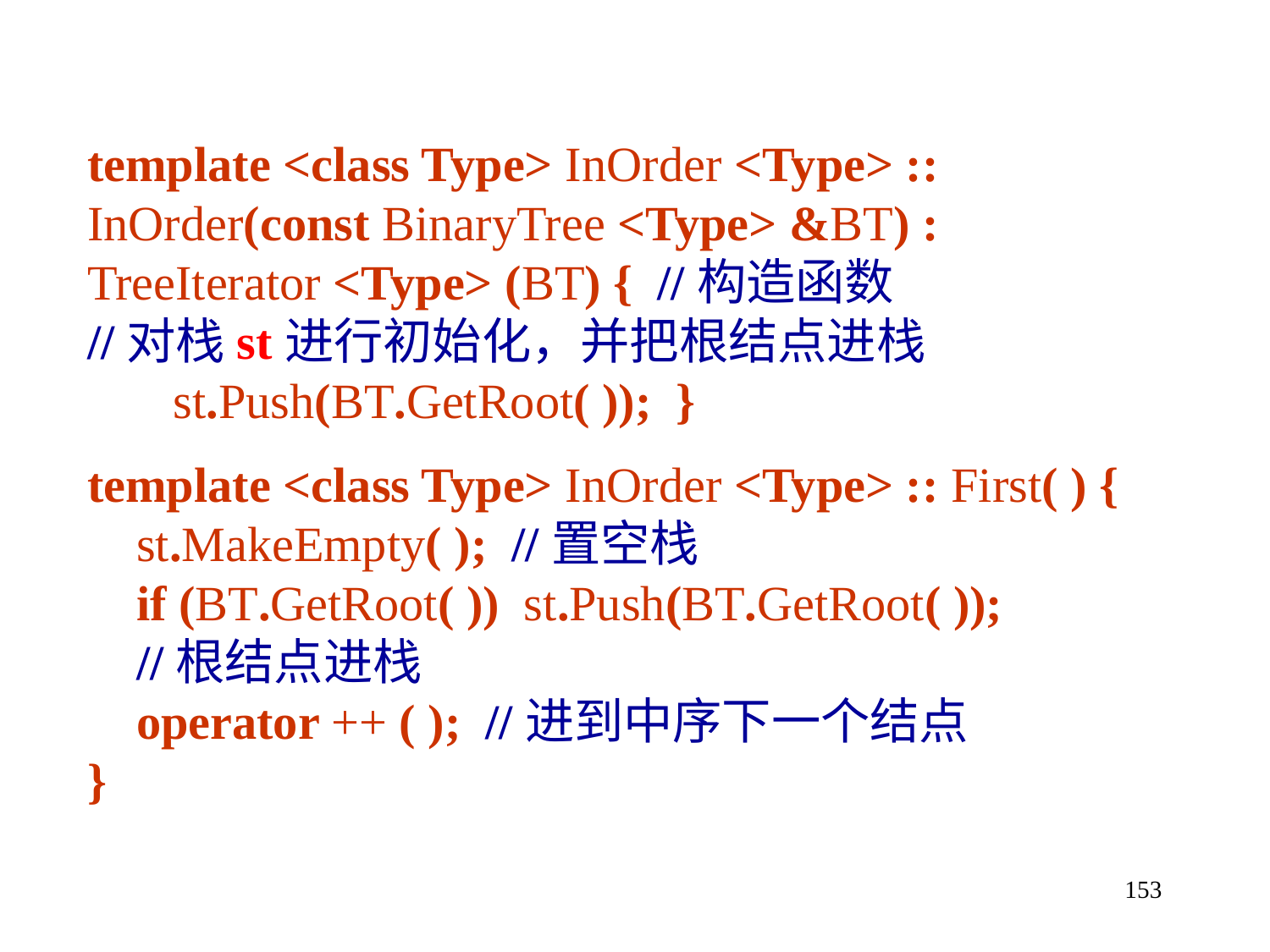

template <class Type> InOrder <Type> ::
InOrder(const BinaryTree <Type> &BT) :
TreeIterator <Type> (BT) {  //构造函数
//对栈st进行初始化，并把根结点进栈
       st.Push(BT.GetRoot( ));  }
template <class Type> InOrder <Type> :: First( ) {
    st.MakeEmpty( );  //置空栈
    if (BT.GetRoot( ))  st.Push(BT.GetRoot( ));
    //根结点进栈
    operator ++ ( );  //进到中序下一个结点
}
153